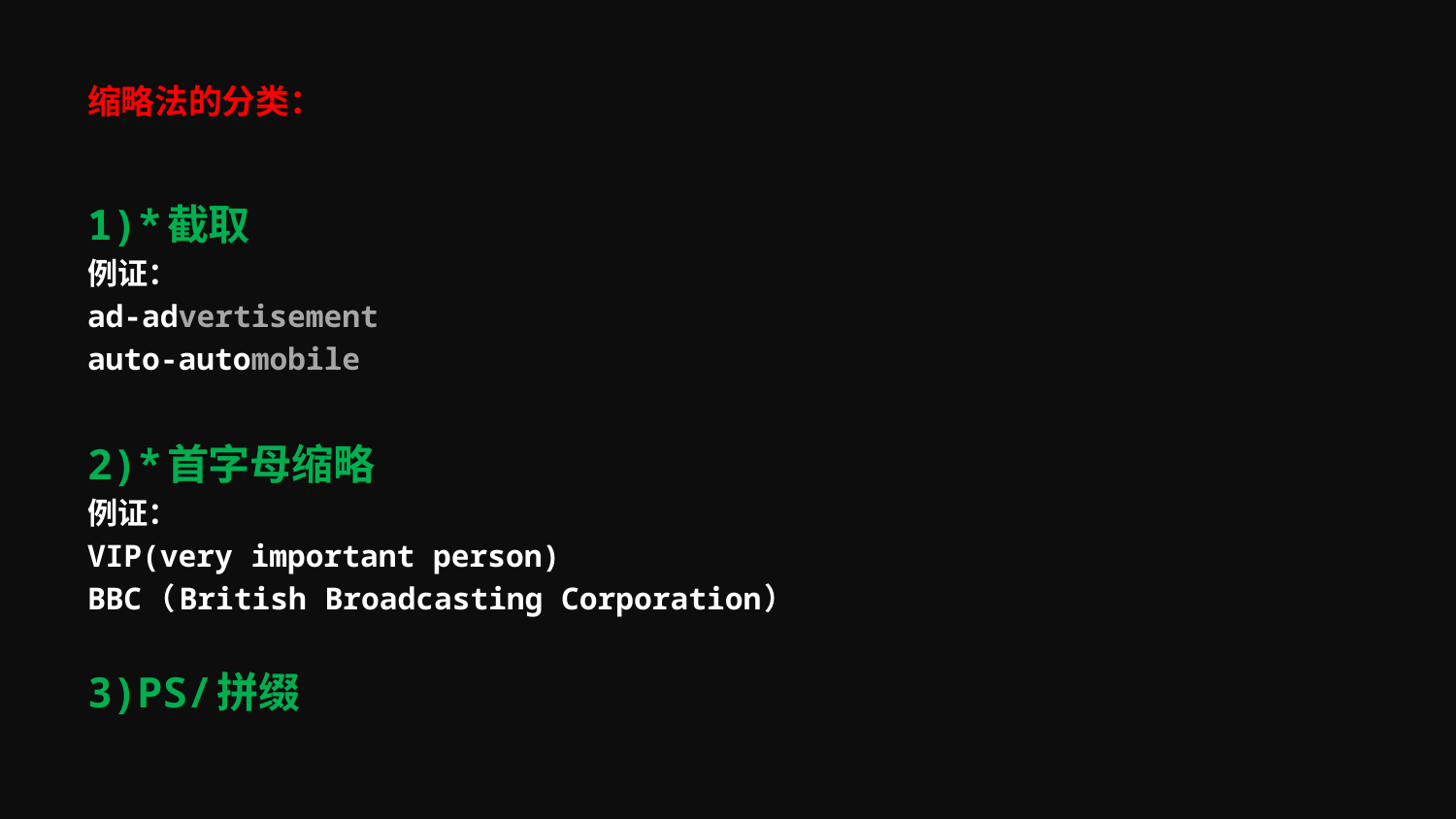

# 缩略法的分类：
1)*截取
例证：
ad-advertisement
auto-automobile

2)*首字母缩略
例证：
VIP(very important person)
BBC（British Broadcasting Corporation）

3)PS/拼缀